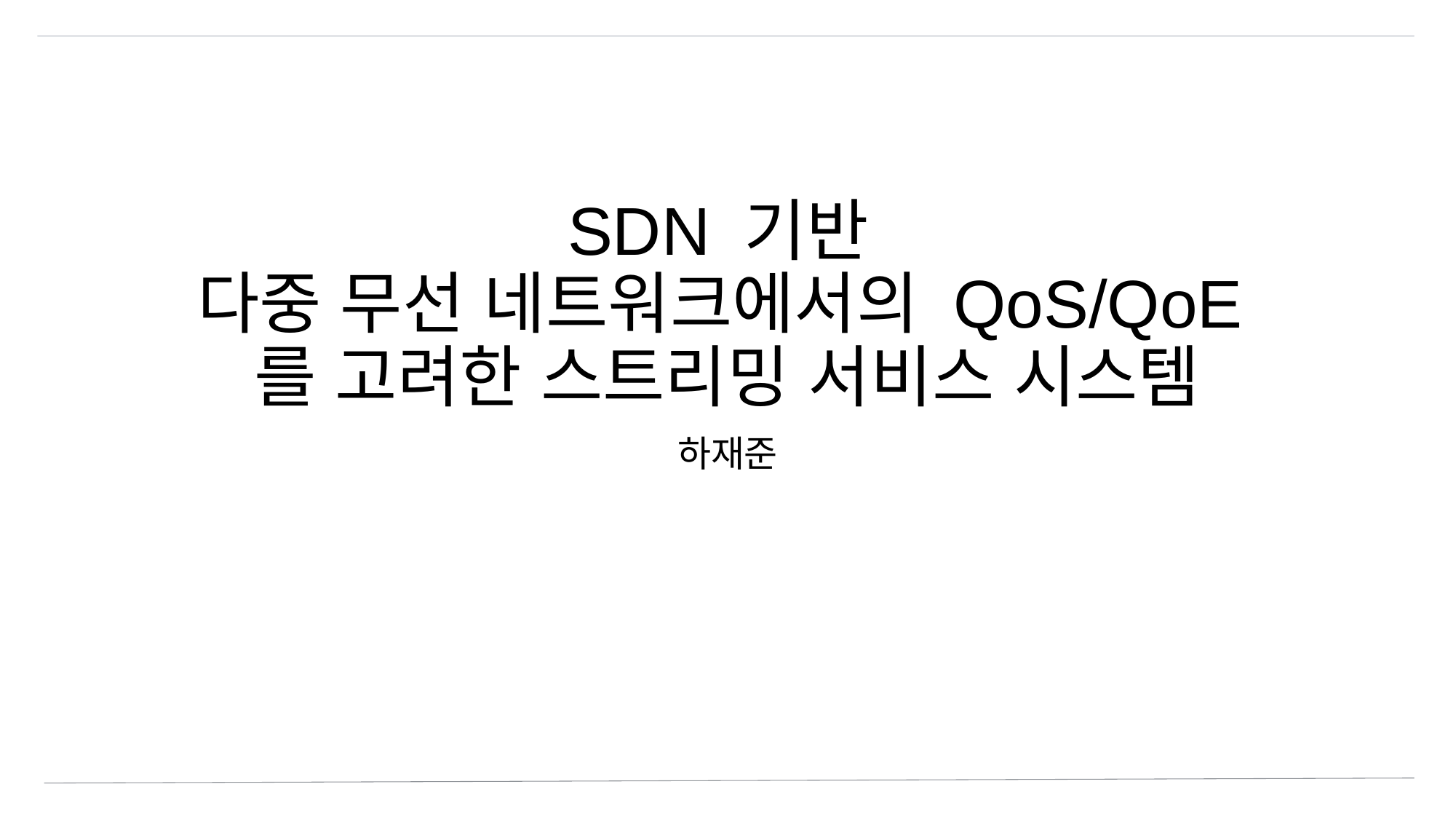

SDN 기반
다중 무선 네트워크에서의 QoS/QoE를 고려한 스트리밍 서비스 시스템
하재준